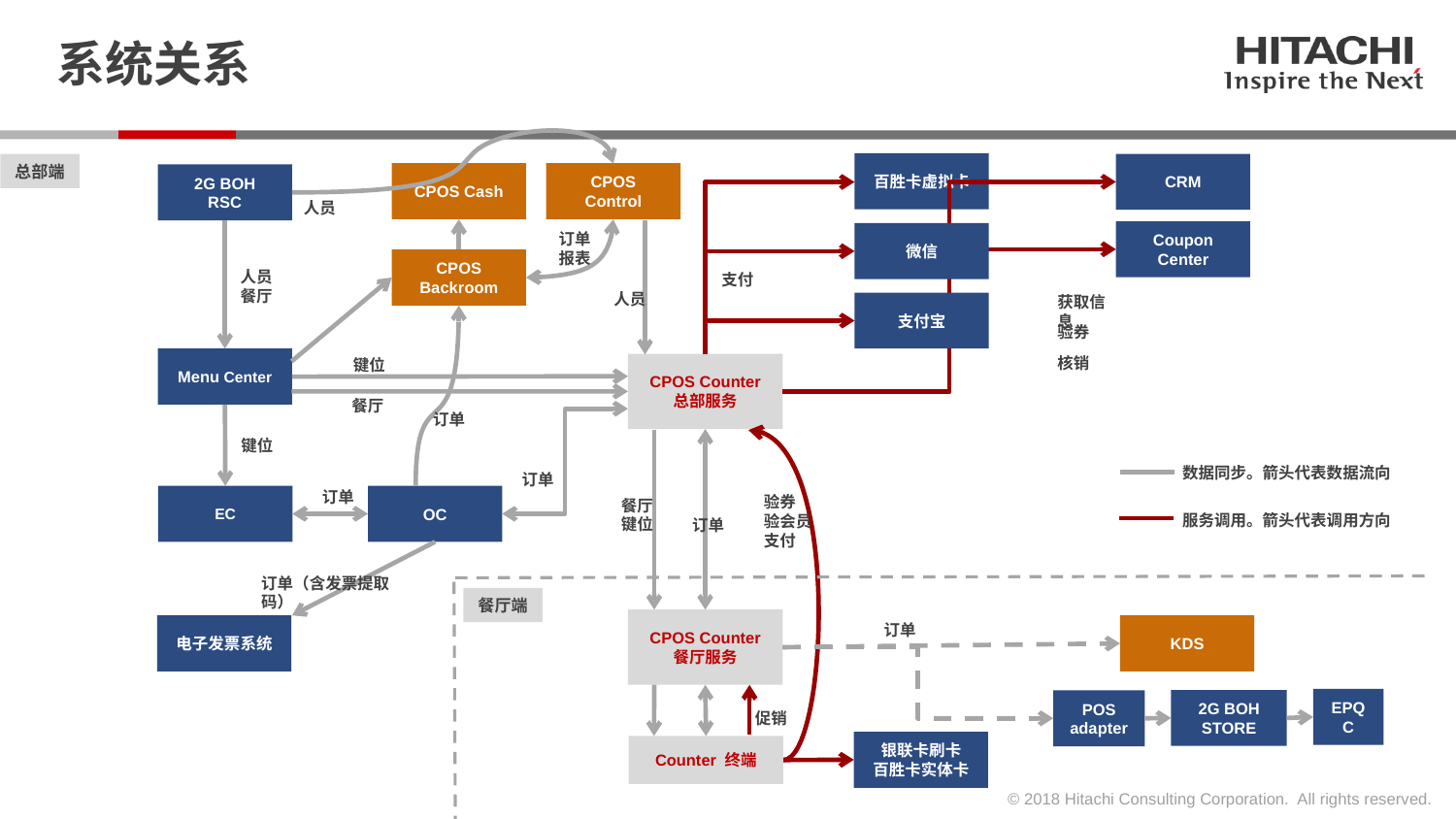

# 系统关系
百胜卡虚拟卡
总部端
CRM
CPOS Cash
CPOS Control
2G BOH
RSC
人员
Coupon Center
订单
报表
微信
CPOS Backroom
人员
餐厅
支付
人员
获取信息
支付宝
验券
核销
键位
Menu Center
CPOS Counter
总部服务
餐厅
订单
键位
数据同步。箭头代表数据流向
订单
订单
验券
验会员
支付
EC
OC
餐厅
键位
服务调用。箭头代表调用方向
订单
订单（含发票提取码）
餐厅端
CPOS Counter
餐厅服务
订单
KDS
电子发票系统
EPQC
2G BOH
STORE
POS
adapter
促销
银联卡刷卡
百胜卡实体卡
Counter 终端